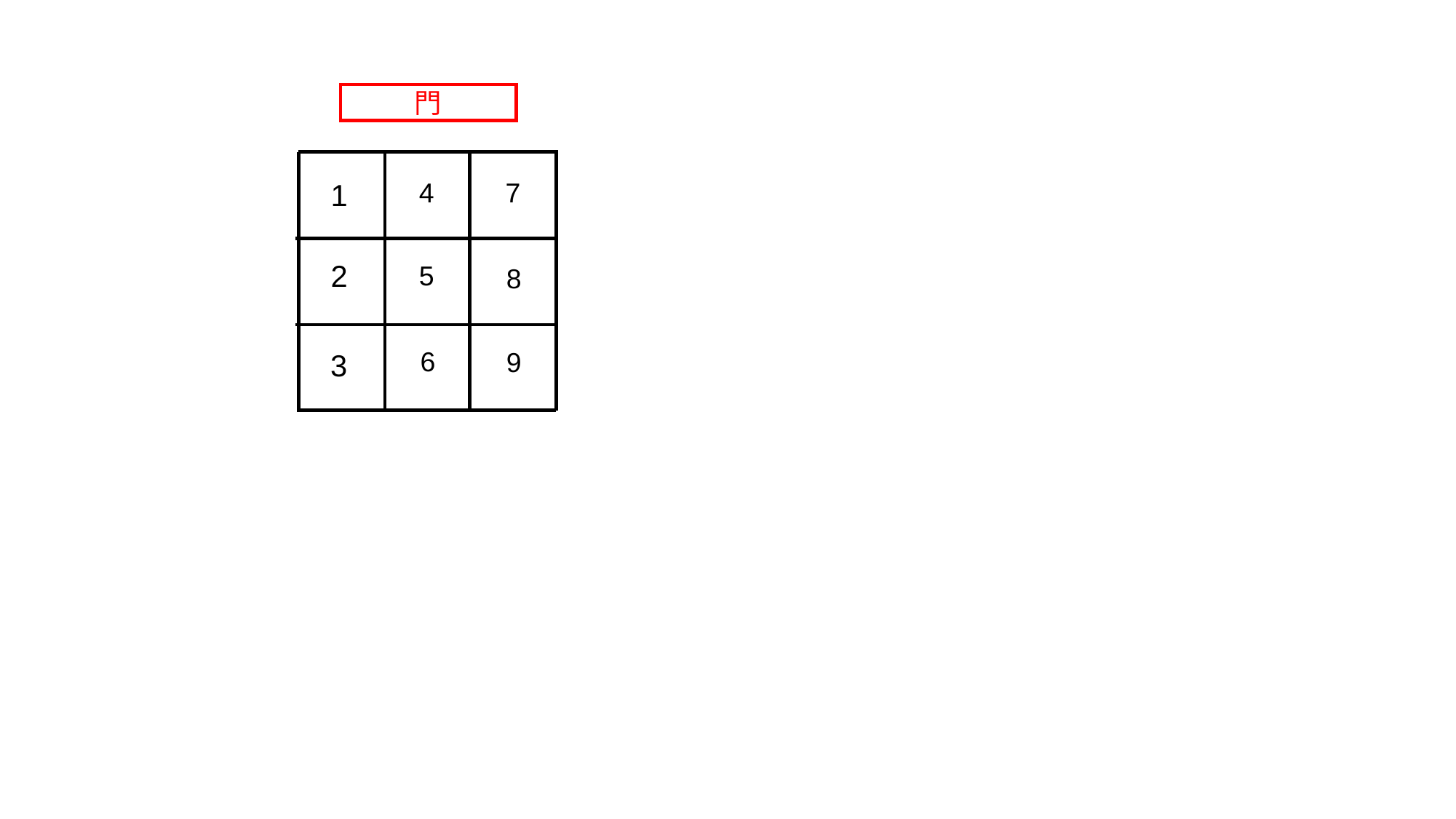

門
4
7
1
2
5
8
6
9
3